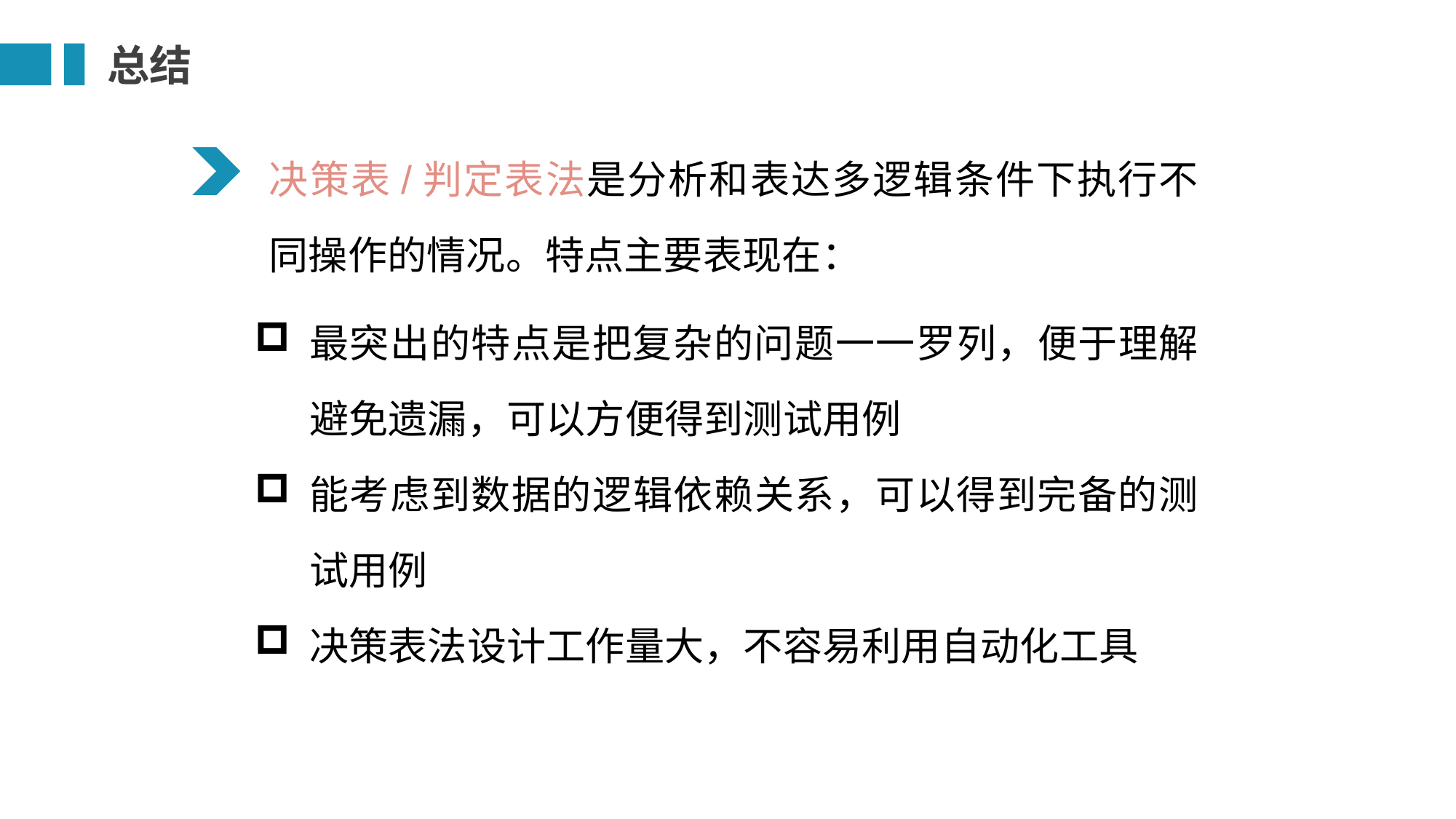

总结

决策表/判定表法是分析和表达多逻辑条件下执行不同操作的情况。特点主要表现在：

最突出的特点是把复杂的问题一一罗列，便于理解避免遗漏，可以方便得到测试用例
能考虑到数据的逻辑依赖关系，可以得到完备的测试用例
决策表法设计工作量大，不容易利用自动化工具
134